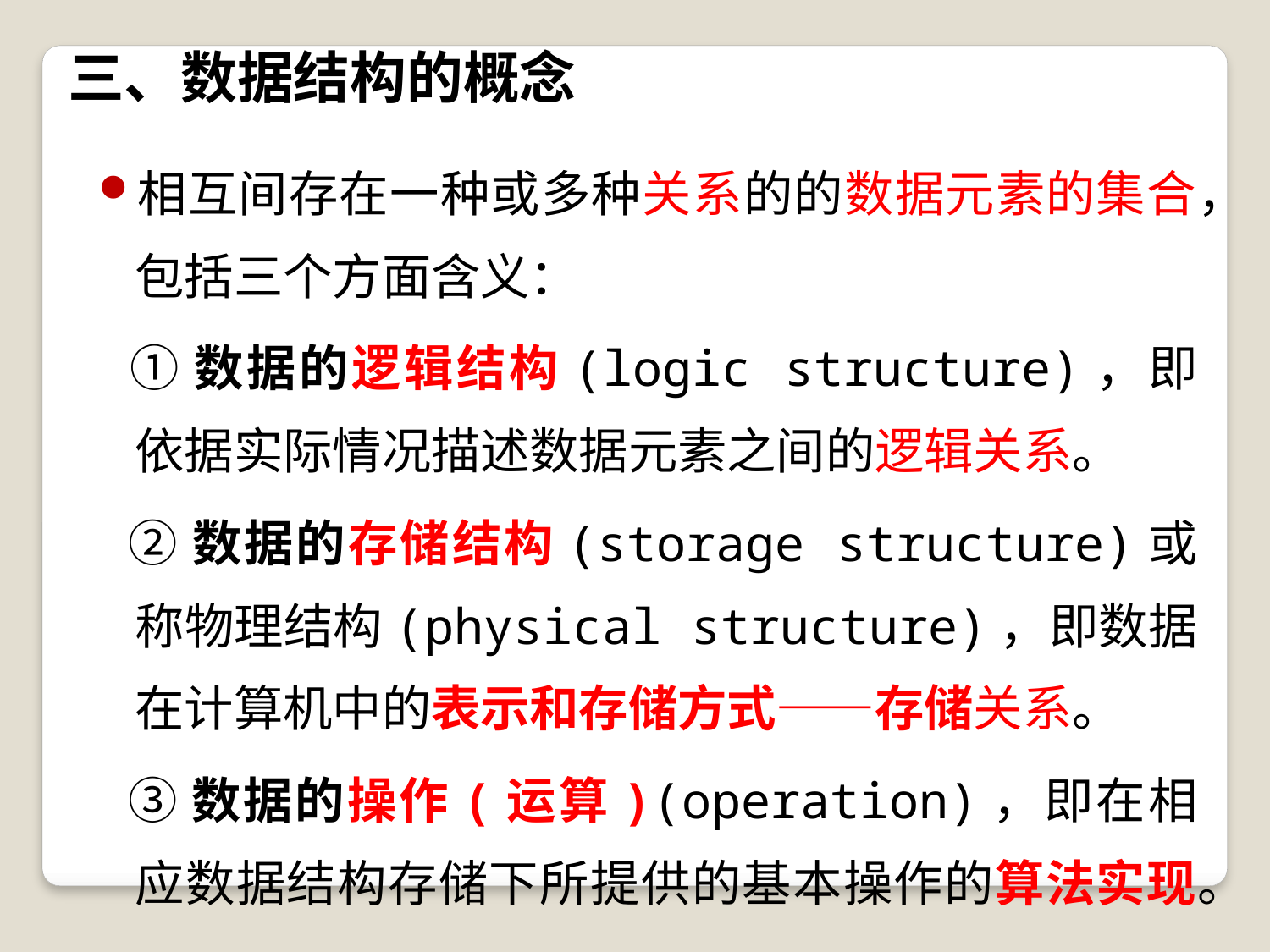

# 三、数据结构的概念
相互间存在一种或多种关系的的数据元素的集合，包括三个方面含义：
  ①数据的逻辑结构(logic structure)，即依据实际情况描述数据元素之间的逻辑关系。
  ②数据的存储结构(storage structure)或称物理结构(physical structure)，即数据在计算机中的表示和存储方式——存储关系。
  ③数据的操作(运算)(operation)，即在相应数据结构存储下所提供的基本操作的算法实现。